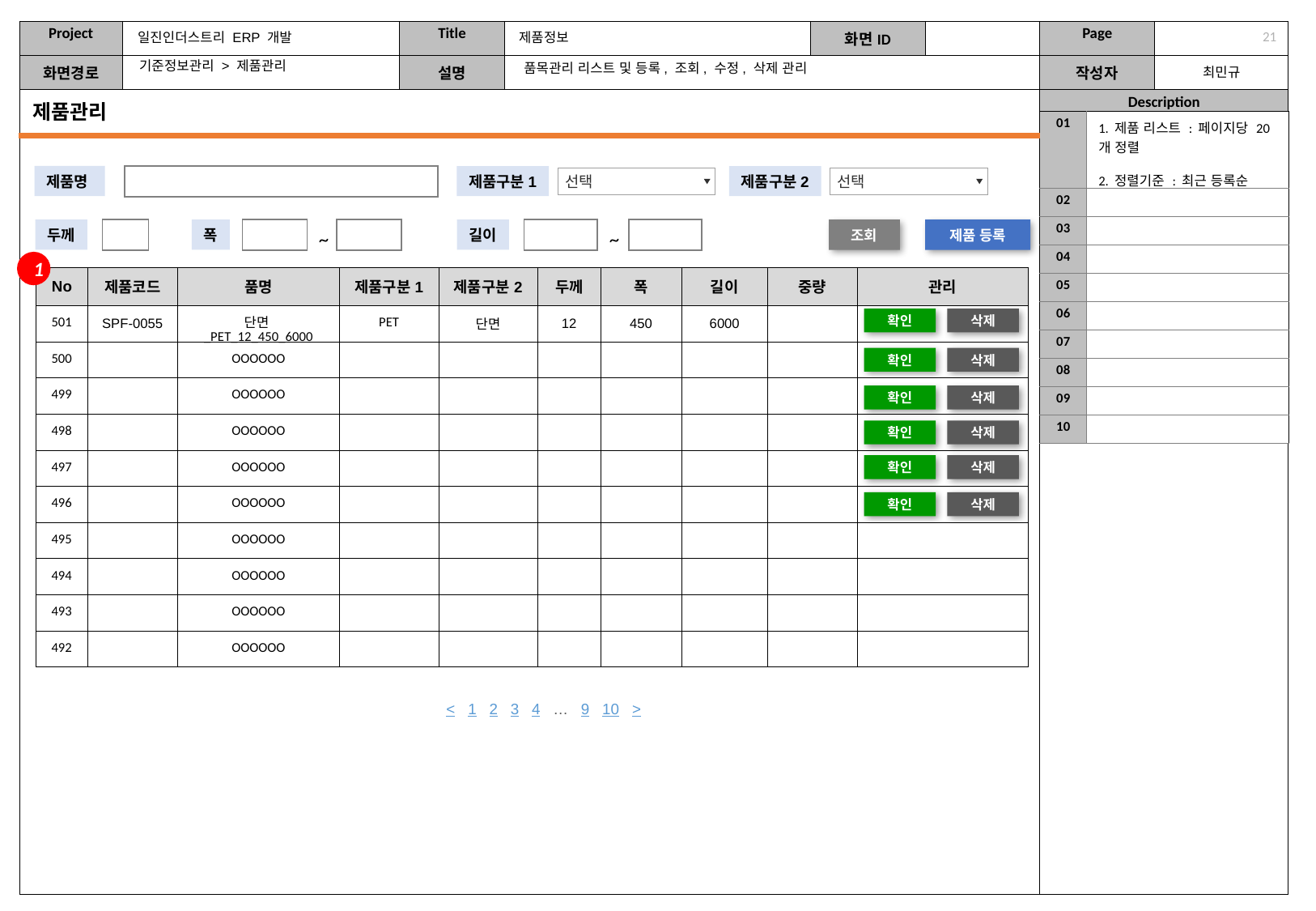

일진인더스트리 ERP 개발

제품정보
21
기준정보관리 > 제품관리
품목관리 리스트 및 등록, 조회, 수정, 삭제 관리
제품관리
| 01 | 1. 제품 리스트 : 페이지당 20개 정렬 2. 정렬기준 : 최근 등록순 |
| --- | --- |
| 02 |  |
| 03 |  |
| 04 |  |
| 05 |  |
| 06 |  |
| 07 |  |
| 08 |  |
| 09 |  |
| 10 |  |
제품명

제품구분1
제품구분2
선택

선택

두께

폭

길이

조회
제품 등록
~
~
1
| No | 제품코드 | 품명 | 제품구분1 | 제품구분2 | 두께 | 폭 | 길이 | 중량 | 관리 |
| --- | --- | --- | --- | --- | --- | --- | --- | --- | --- |
| 501 | SPF-0055 | 단면\_PET\_12\_450\_6000 | PET | 단면 | 12 | 450 | 6000 |  |  |
| 500 |  | OOOOOO |  |  |  |  |  |  |  |
| 499 |  | OOOOOO |  |  |  |  |  |  |  |
| 498 |  | OOOOOO |  |  |  |  |  |  |  |
| 497 |  | OOOOOO |  |  |  |  |  |  |  |
| 496 |  | OOOOOO |  |  |  |  |  |  |  |
| 495 |  | OOOOOO |  |  |  |  |  |  |  |
| 494 |  | OOOOOO |  |  |  |  |  |  |  |
| 493 |  | OOOOOO |  |  |  |  |  |  |  |
| 492 |  | OOOOOO |  |  |  |  |  |  |  |
확인
삭제
확인
삭제
확인
삭제
확인
삭제
확인
삭제
확인
삭제
<   1   2   3   4   …   9   10   >